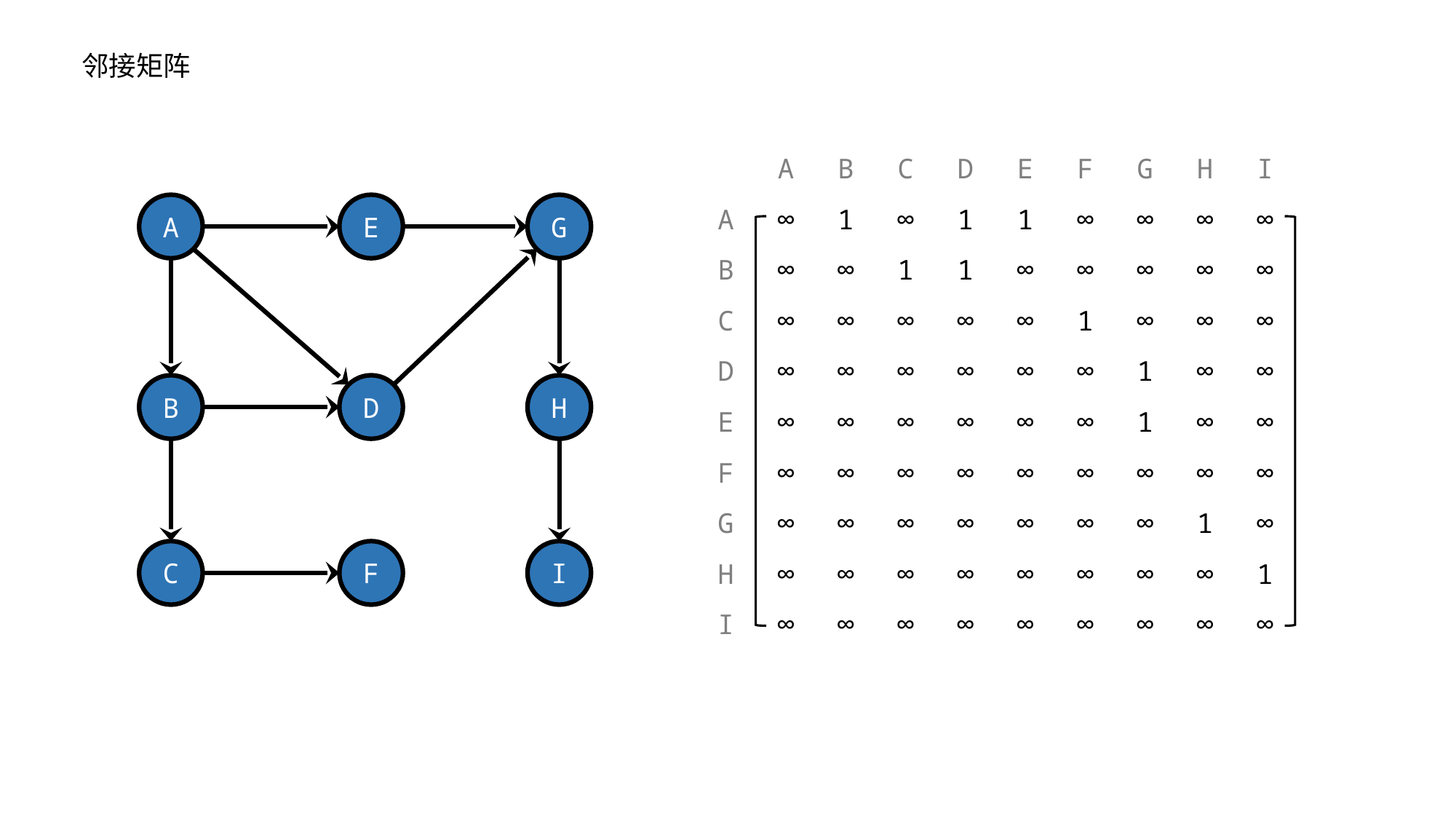

邻接矩阵
|  | A | B | C | D | E | F | G | H | I |
| --- | --- | --- | --- | --- | --- | --- | --- | --- | --- |
| A | ∞ | 1 | ∞ | 1 | 1 | ∞ | ∞ | ∞ | ∞ |
| B | ∞ | ∞ | 1 | 1 | ∞ | ∞ | ∞ | ∞ | ∞ |
| C | ∞ | ∞ | ∞ | ∞ | ∞ | 1 | ∞ | ∞ | ∞ |
| D | ∞ | ∞ | ∞ | ∞ | ∞ | ∞ | 1 | ∞ | ∞ |
| E | ∞ | ∞ | ∞ | ∞ | ∞ | ∞ | 1 | ∞ | ∞ |
| F | ∞ | ∞ | ∞ | ∞ | ∞ | ∞ | ∞ | ∞ | ∞ |
| G | ∞ | ∞ | ∞ | ∞ | ∞ | ∞ | ∞ | 1 | ∞ |
| H | ∞ | ∞ | ∞ | ∞ | ∞ | ∞ | ∞ | ∞ | 1 |
| I | ∞ | ∞ | ∞ | ∞ | ∞ | ∞ | ∞ | ∞ | ∞ |
A
E
G

B
D
H
C
F
I